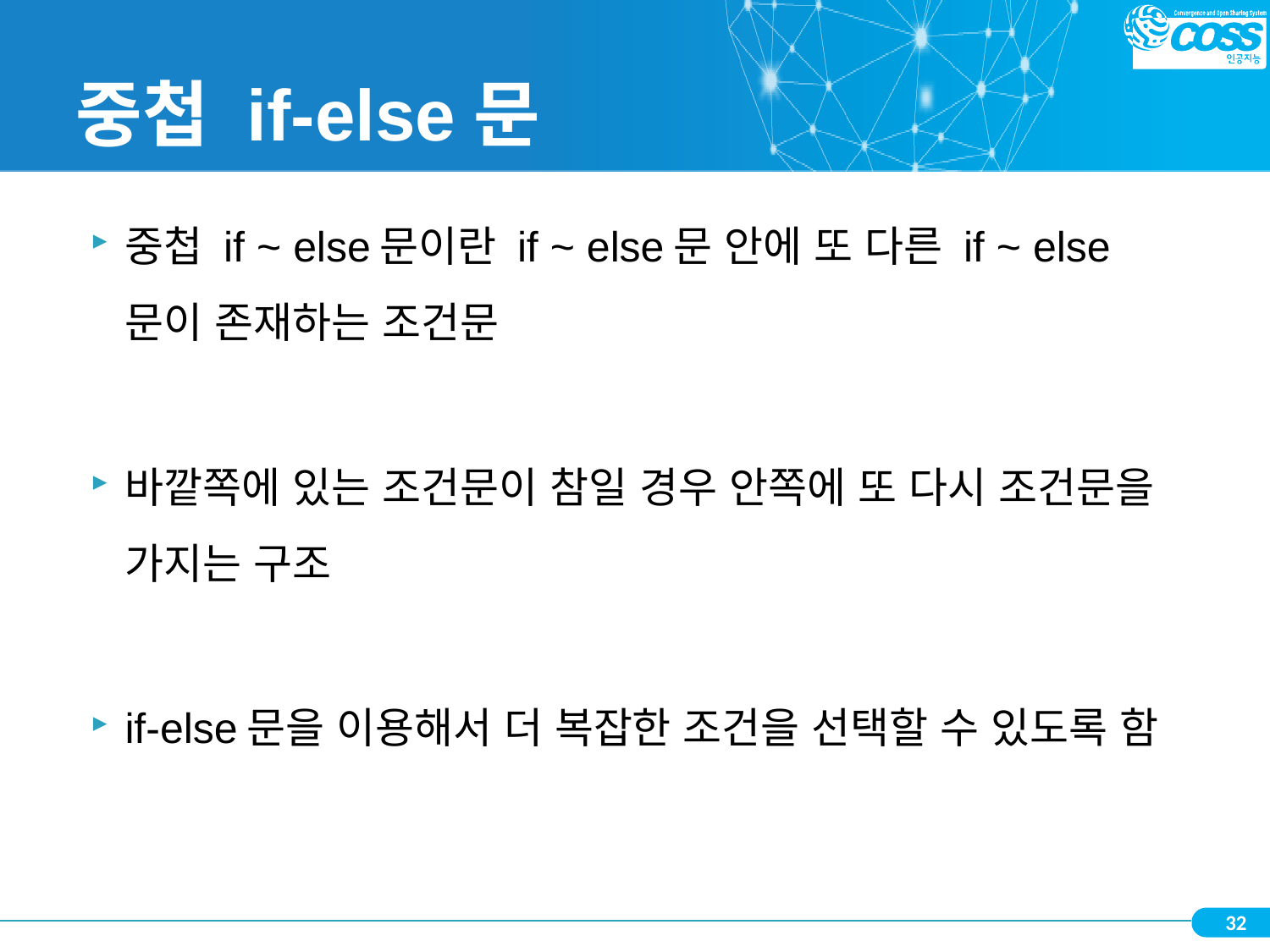

# 중첩 if-else문
중첩 if ~ else문이란 if ~ else문 안에 또 다른 if ~ else문이 존재하는 조건문

바깥쪽에 있는 조건문이 참일 경우 안쪽에 또 다시 조건문을 가지는 구조

if-else문을 이용해서 더 복잡한 조건을 선택할 수 있도록 함